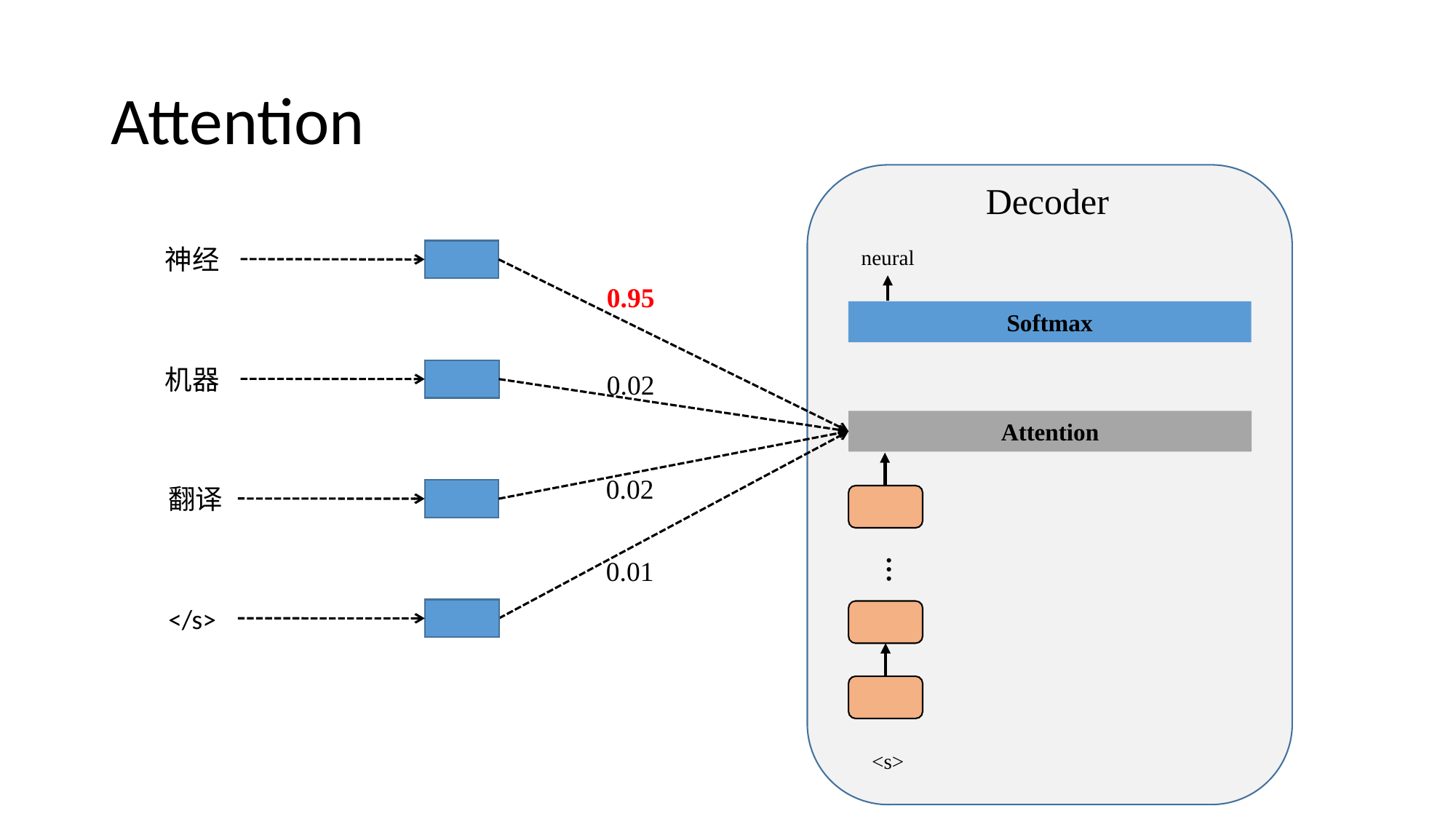

# Attention

Decoder
神经
neural

0.95
Softmax
机器

0.02
Attention
0.02
翻译

…
0.01
</s>

<s>